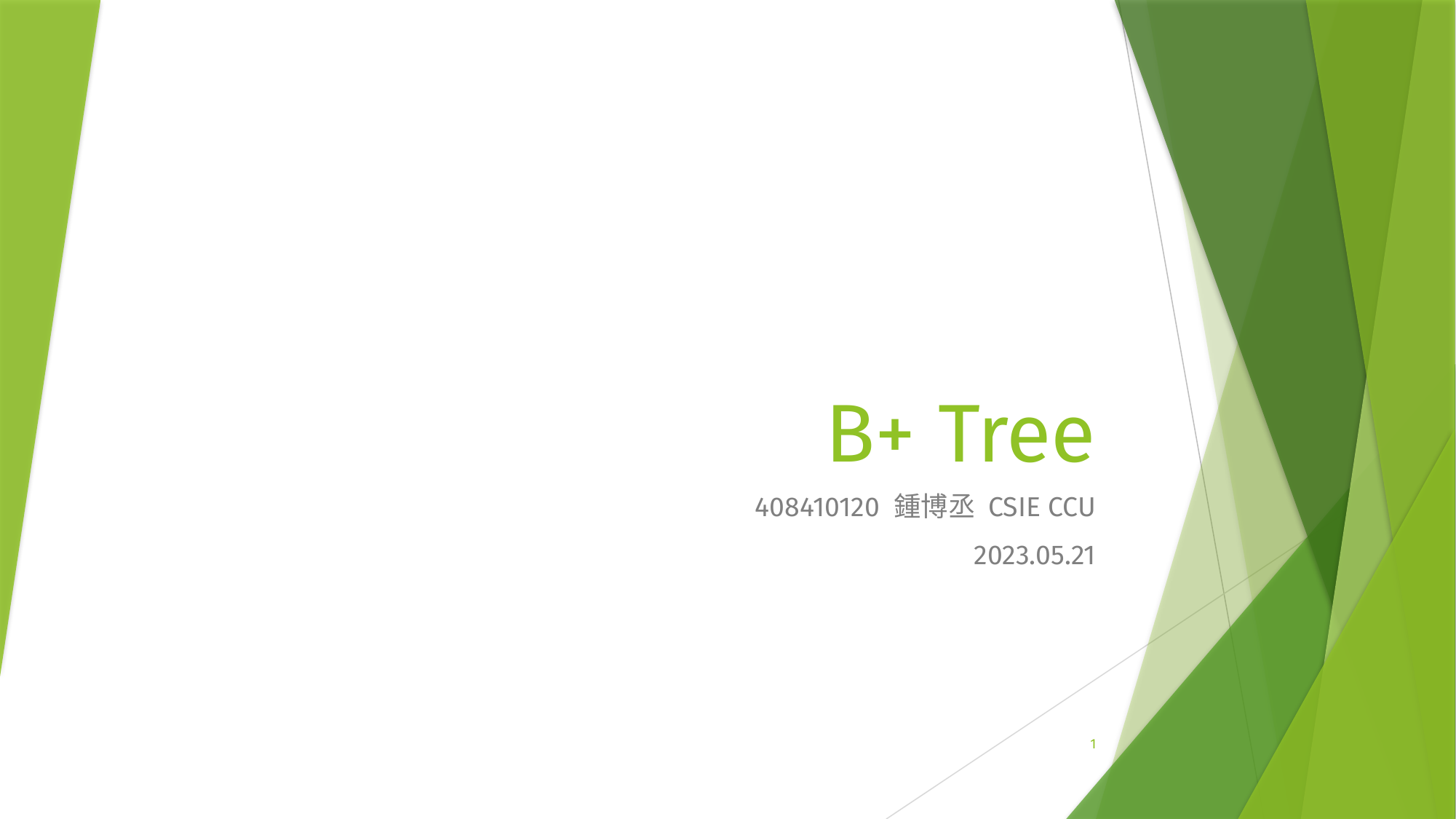

# B+ Tree
408410120 鍾博丞 CSIE CCU
2023.05.21
1